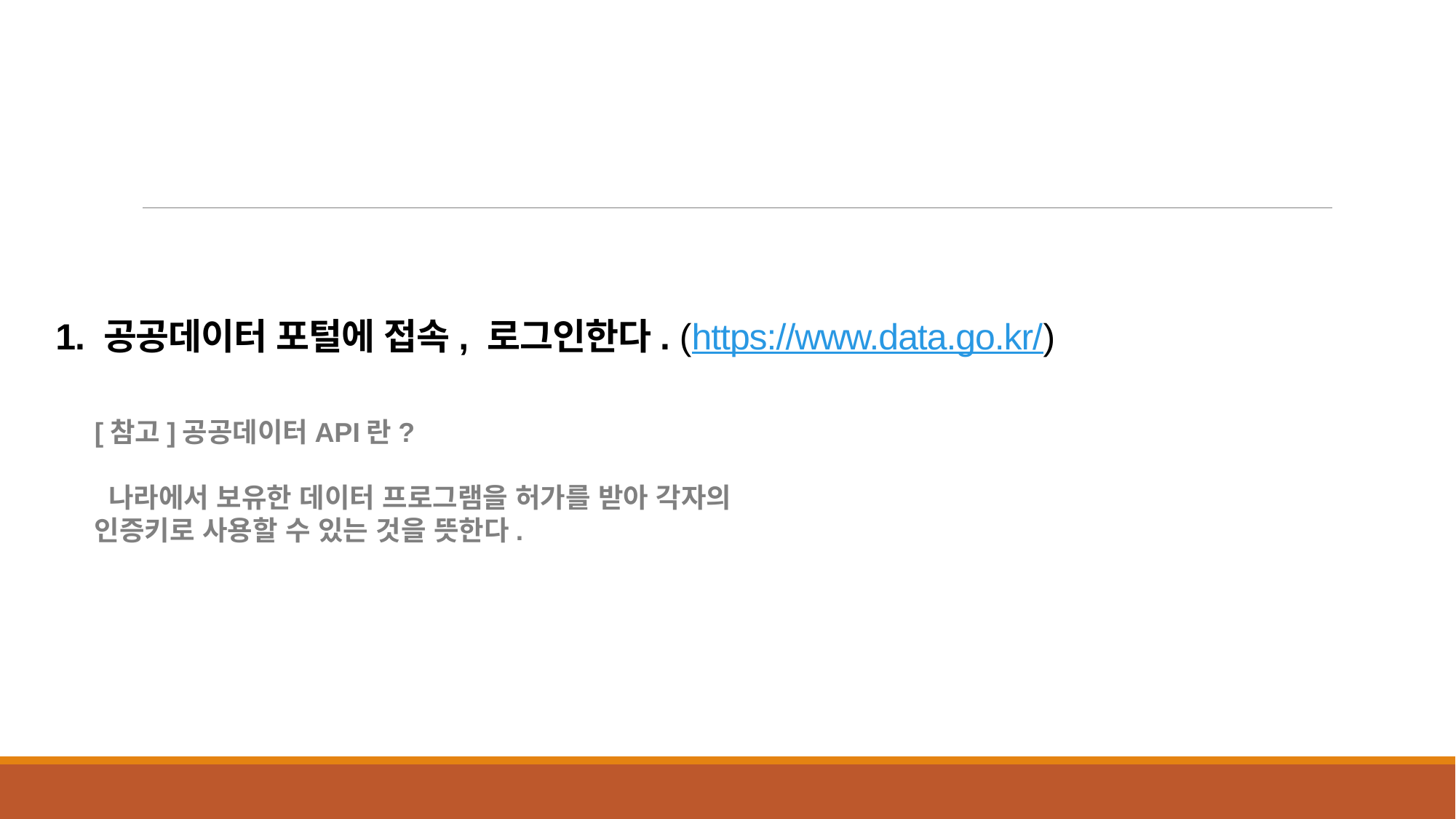

# 1. 공공데이터 포털에 접속, 로그인한다. (https://www.data.go.kr/)
[참고]공공데이터API란?

 나라에서 보유한 데이터 프로그램을 허가를 받아 각자의 인증키로 사용할 수 있는 것을 뜻한다.